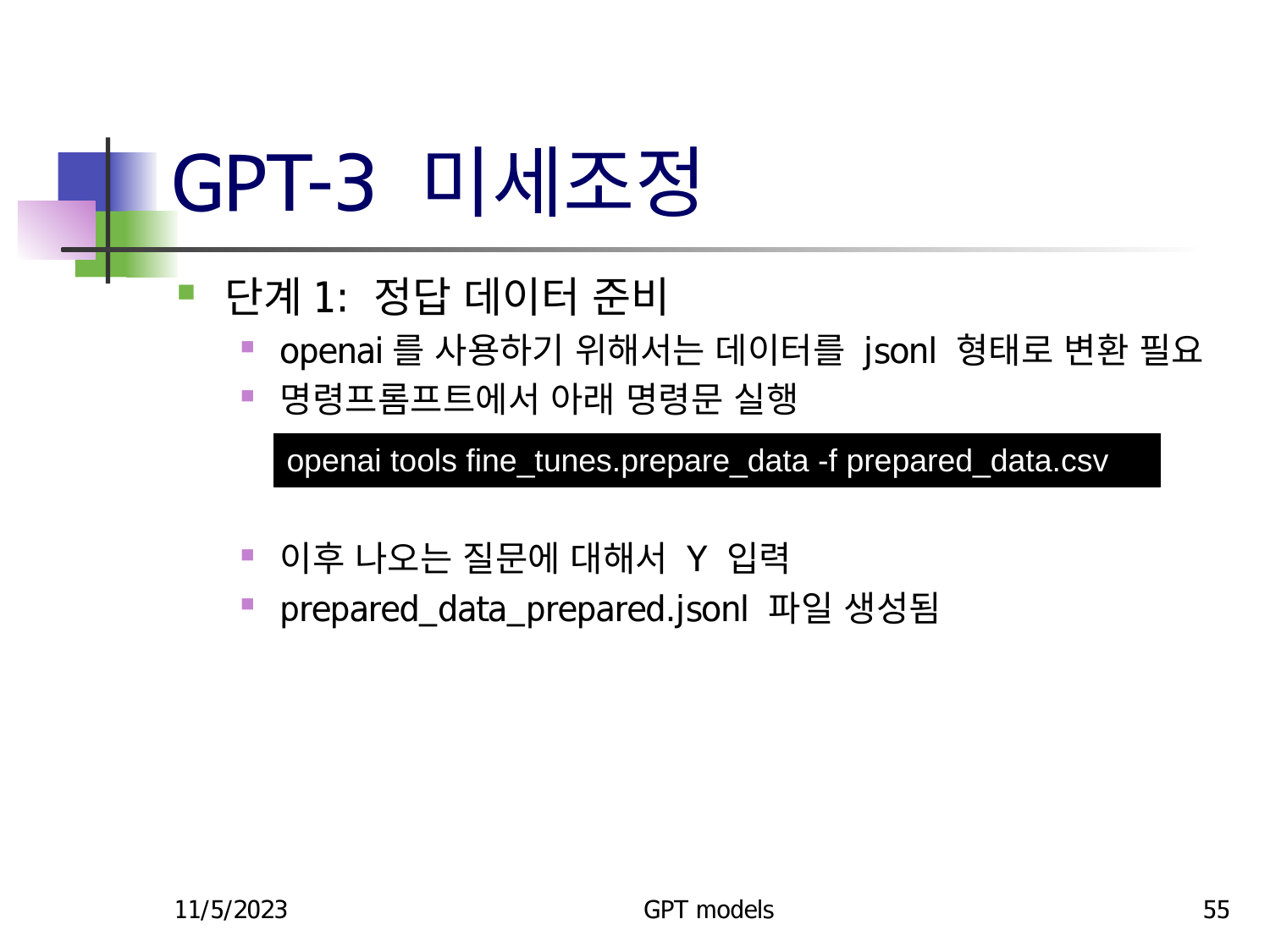

# GPT-3 미세조정
단계1: 정답 데이터 준비
openai를 사용하기 위해서는 데이터를 jsonl 형태로 변환 필요
명령프롬프트에서 아래 명령문 실행

이후 나오는 질문에 대해서 Y 입력
prepared_data_prepared.jsonl 파일 생성됨
openai tools fine_tunes.prepare_data -f prepared_data.csv
11/5/2023
GPT models
55